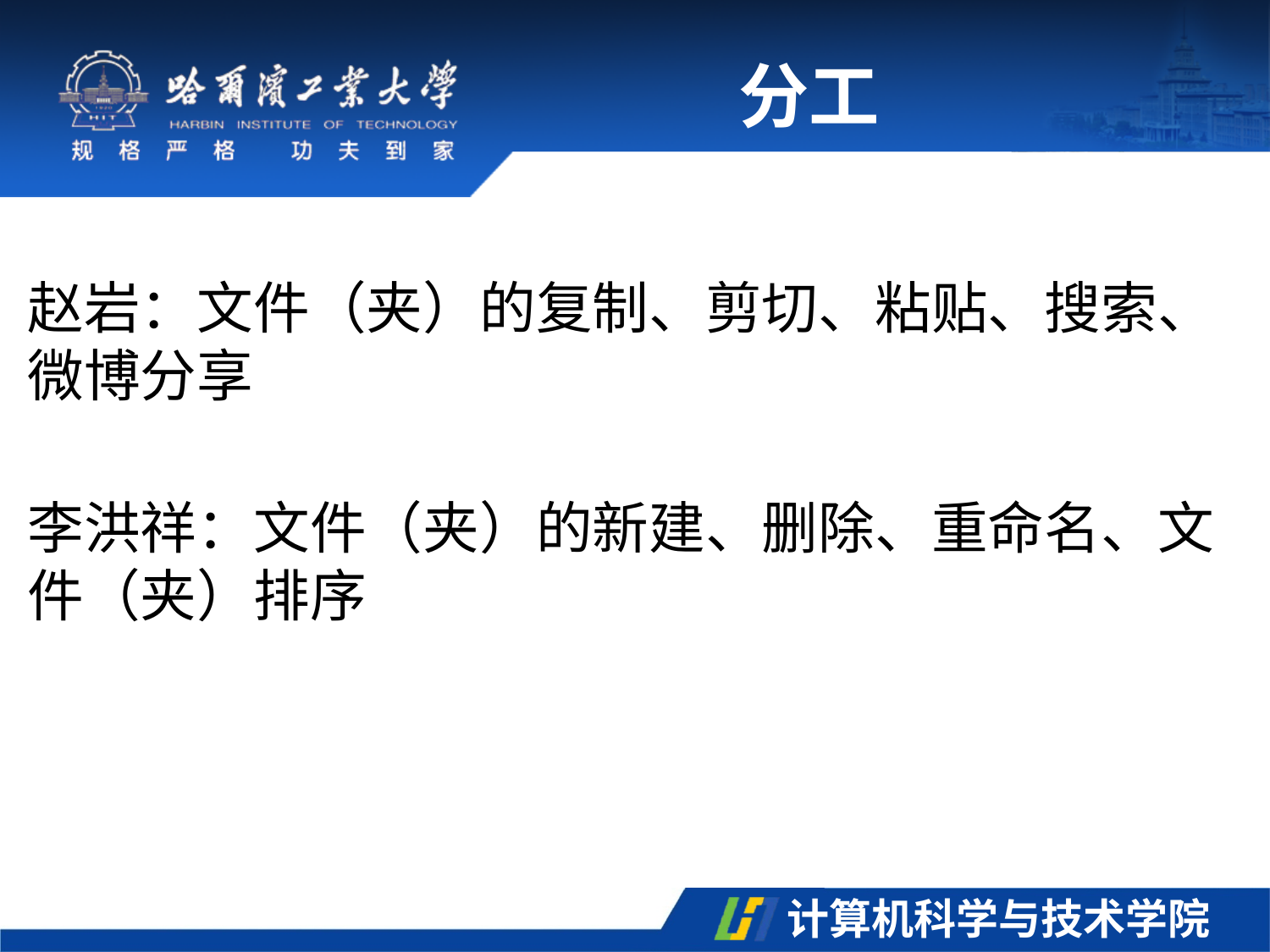

# 分工

赵岩：文件（夹）的复制、剪切、粘贴、搜索、微博分享

李洪祥：文件（夹）的新建、删除、重命名、文件（夹）排序